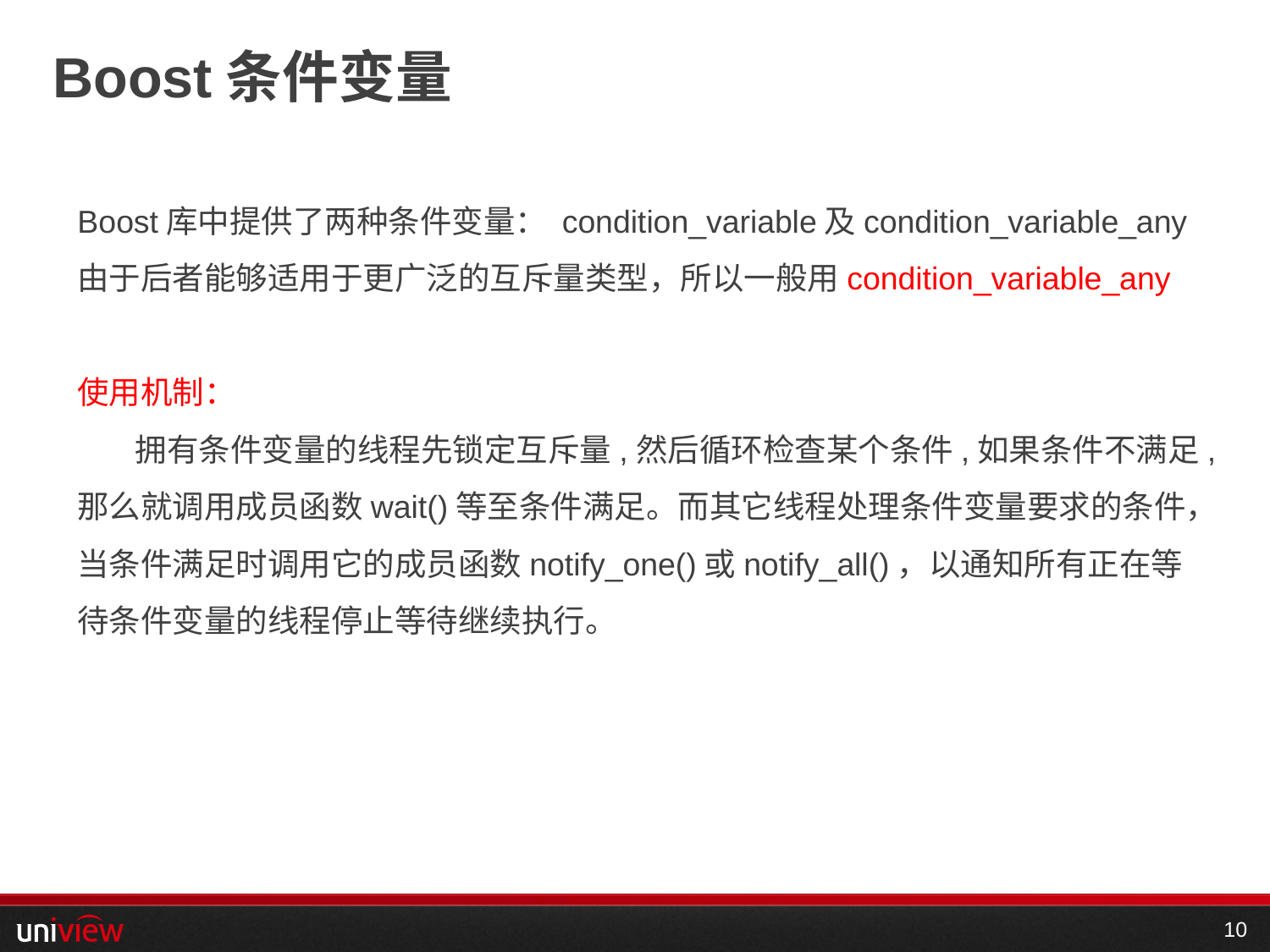

# Boost条件变量
Boost库中提供了两种条件变量： condition_variable及condition_variable_any
由于后者能够适用于更广泛的互斥量类型，所以一般用condition_variable_any

使用机制：
       拥有条件变量的线程先锁定互斥量,然后循环检查某个条件,如果条件不满足,那么就调用成员函数wait()等至条件满足。而其它线程处理条件变量要求的条件，当条件满足时调用它的成员函数notify_one()或notify_all()，以通知所有正在等待条件变量的线程停止等待继续执行。